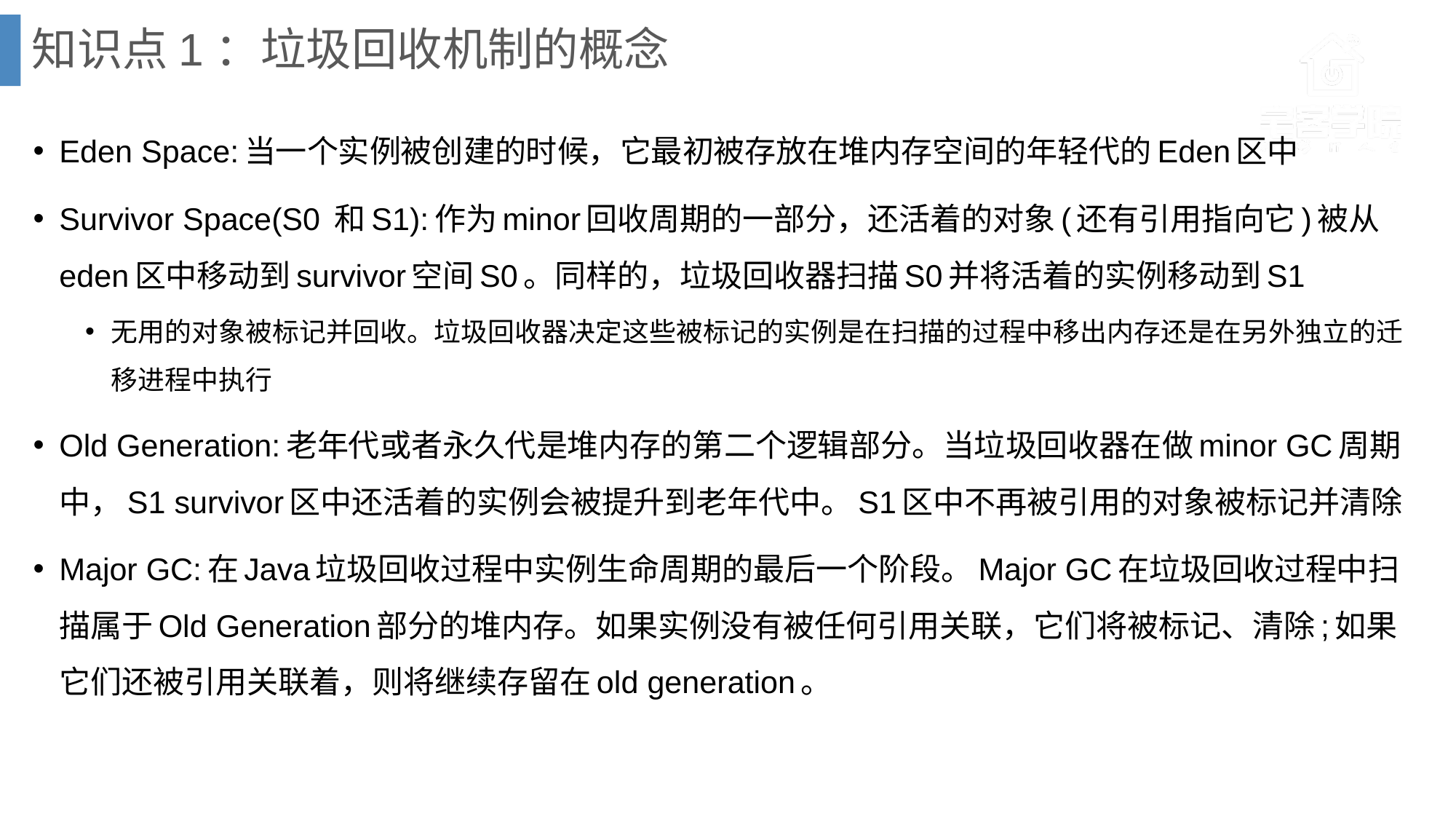

# 知识点1：垃圾回收机制的概念
Eden Space:当一个实例被创建的时候，它最初被存放在堆内存空间的年轻代的Eden区中
Survivor Space(S0 和S1):作为minor回收周期的一部分，还活着的对象(还有引用指向它)被从eden区中移动到survivor空间S0。同样的，垃圾回收器扫描S0并将活着的实例移动到S1
无用的对象被标记并回收。垃圾回收器决定这些被标记的实例是在扫描的过程中移出内存还是在另外独立的迁移进程中执行
Old Generation:老年代或者永久代是堆内存的第二个逻辑部分。当垃圾回收器在做minor GC周期中，S1 survivor区中还活着的实例会被提升到老年代中。S1区中不再被引用的对象被标记并清除
Major GC:在Java垃圾回收过程中实例生命周期的最后一个阶段。Major GC在垃圾回收过程中扫描属于Old Generation部分的堆内存。如果实例没有被任何引用关联，它们将被标记、清除;如果它们还被引用关联着，则将继续存留在old generation。